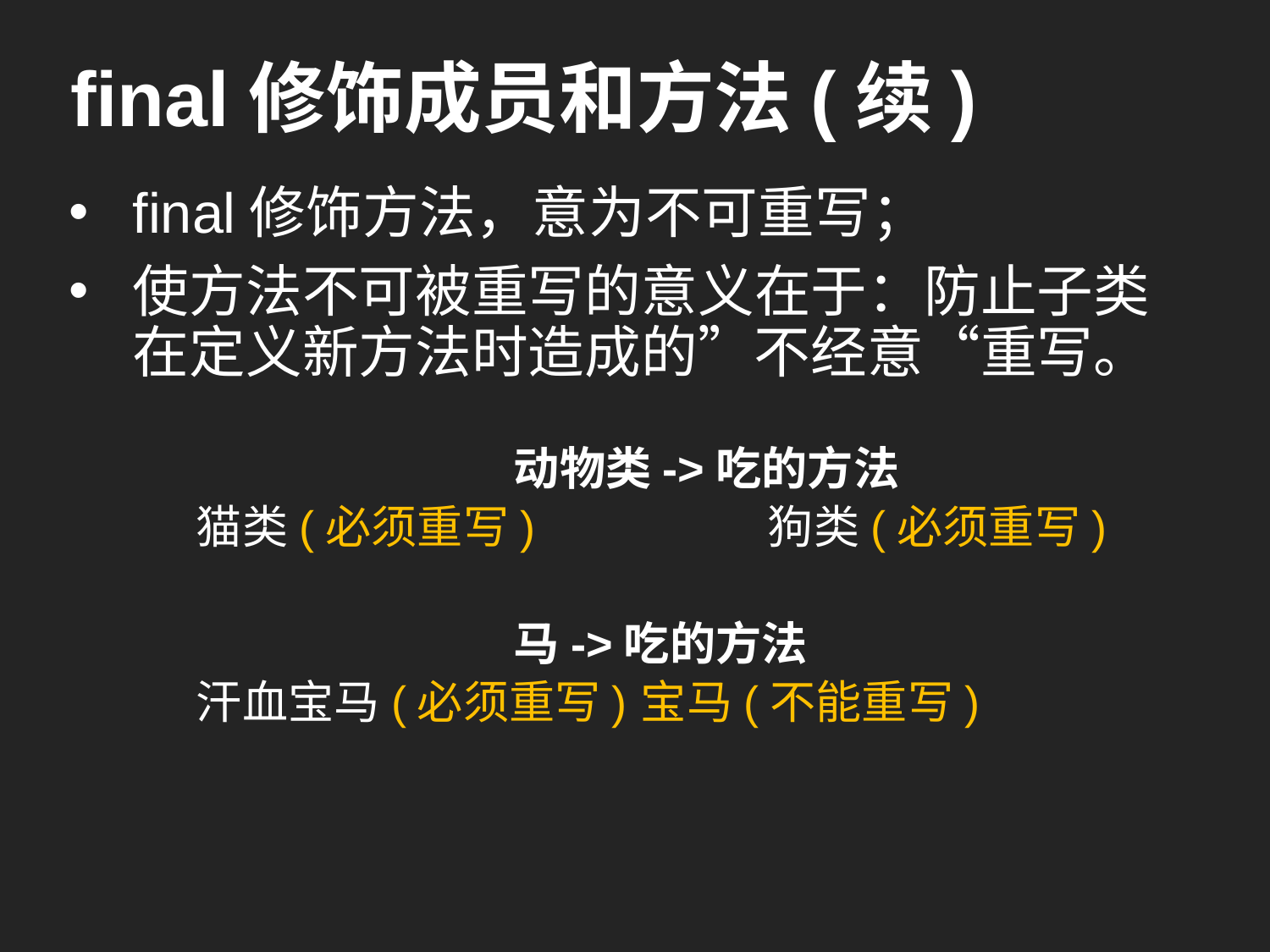

# final修饰成员和方法(续)
final修饰方法，意为不可重写；
使方法不可被重写的意义在于：防止子类在定义新方法时造成的”不经意“重写。

			动物类->吃的方法
猫类(必须重写)		狗类(必须重写)

			马->吃的方法
汗血宝马(必须重写)	宝马(不能重写)